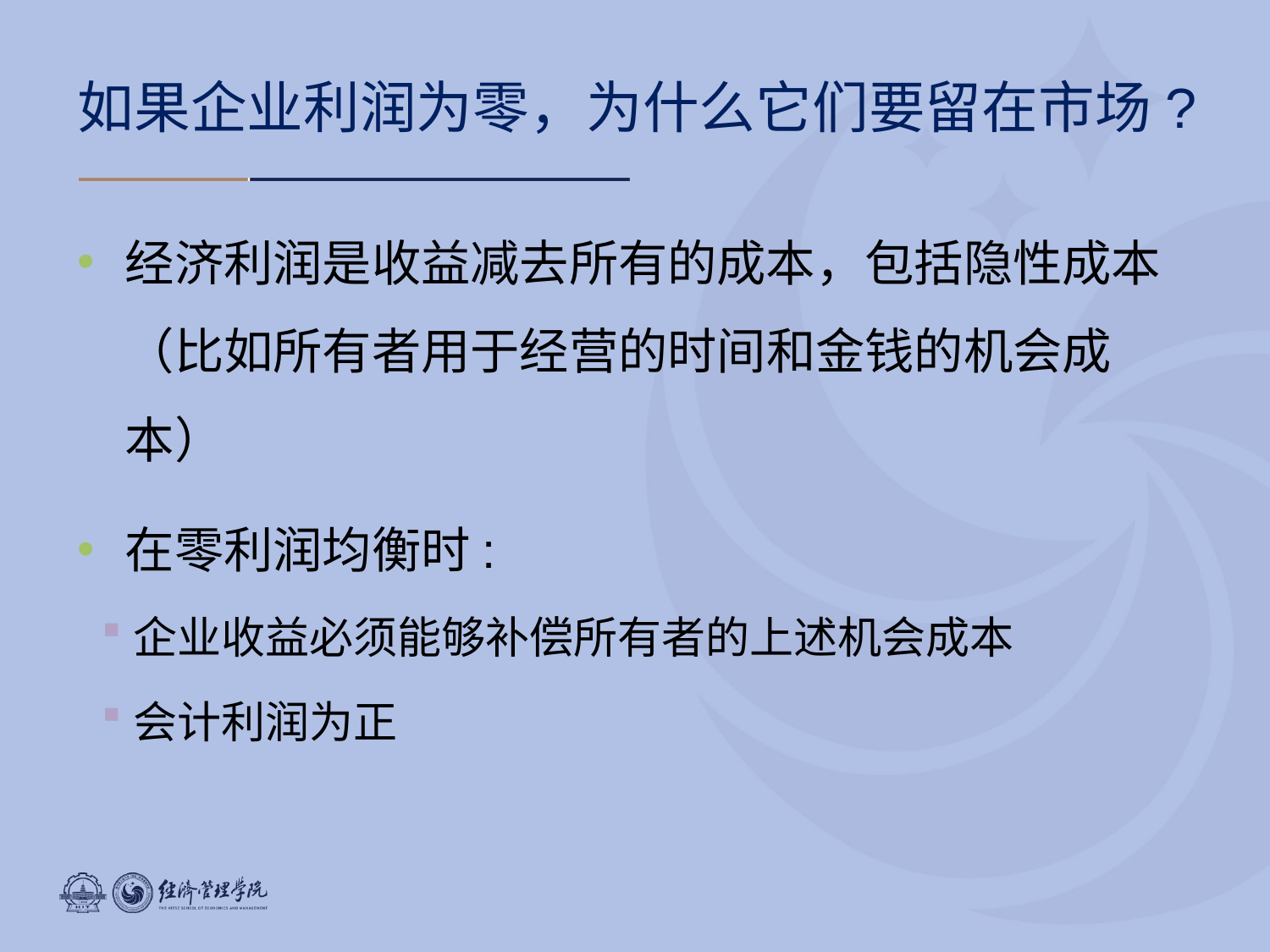

# 如果企业利润为零，为什么它们要留在市场?
经济利润是收益减去所有的成本，包括隐性成本（比如所有者用于经营的时间和金钱的机会成本）
在零利润均衡时:
企业收益必须能够补偿所有者的上述机会成本
会计利润为正